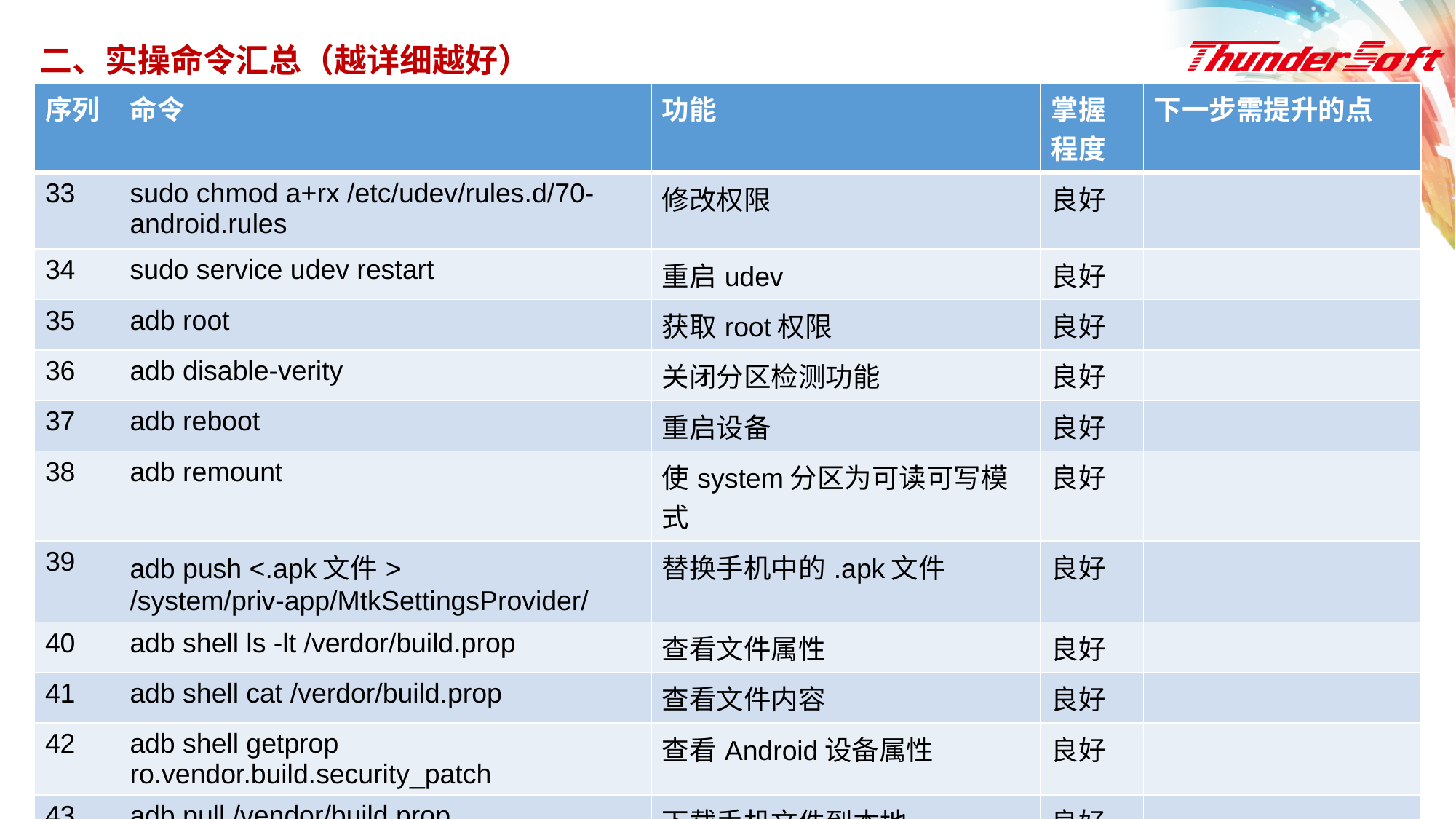

# 二、实操命令汇总（越详细越好）
| 序列 | 命令 | 功能 | 掌握程度 | 下一步需提升的点 |
| --- | --- | --- | --- | --- |
| 33 | sudo chmod a+rx /etc/udev/rules.d/70-android.rules | 修改权限 | 良好 |  |
| 34 | sudo service udev restart | 重启udev | 良好 |  |
| 35 | adb root | 获取root权限 | 良好 |  |
| 36 | adb disable-verity | 关闭分区检测功能 | 良好 |  |
| 37 | adb reboot | 重启设备 | 良好 |  |
| 38 | adb remount | 使system分区为可读可写模式 | 良好 |  |
| 39 | adb push <.apk文件> /system/priv-app/MtkSettingsProvider/ | 替换手机中的.apk文件 | 良好 |  |
| 40 | adb shell ls -lt /verdor/build.prop | 查看文件属性 | 良好 |  |
| 41 | adb shell cat /verdor/build.prop | 查看文件内容 | 良好 |  |
| 42 | adb shell getprop ro.vendor.build.security\_patch | 查看Android设备属性 | 良好 |  |
| 43 | adb pull /vendor/build.prop . | 下载手机文件到本地 | 良好 |  |
| 44 | adb push build.prop /vendor/build.prop | 本地文件推送到手机 | 良好 |  |